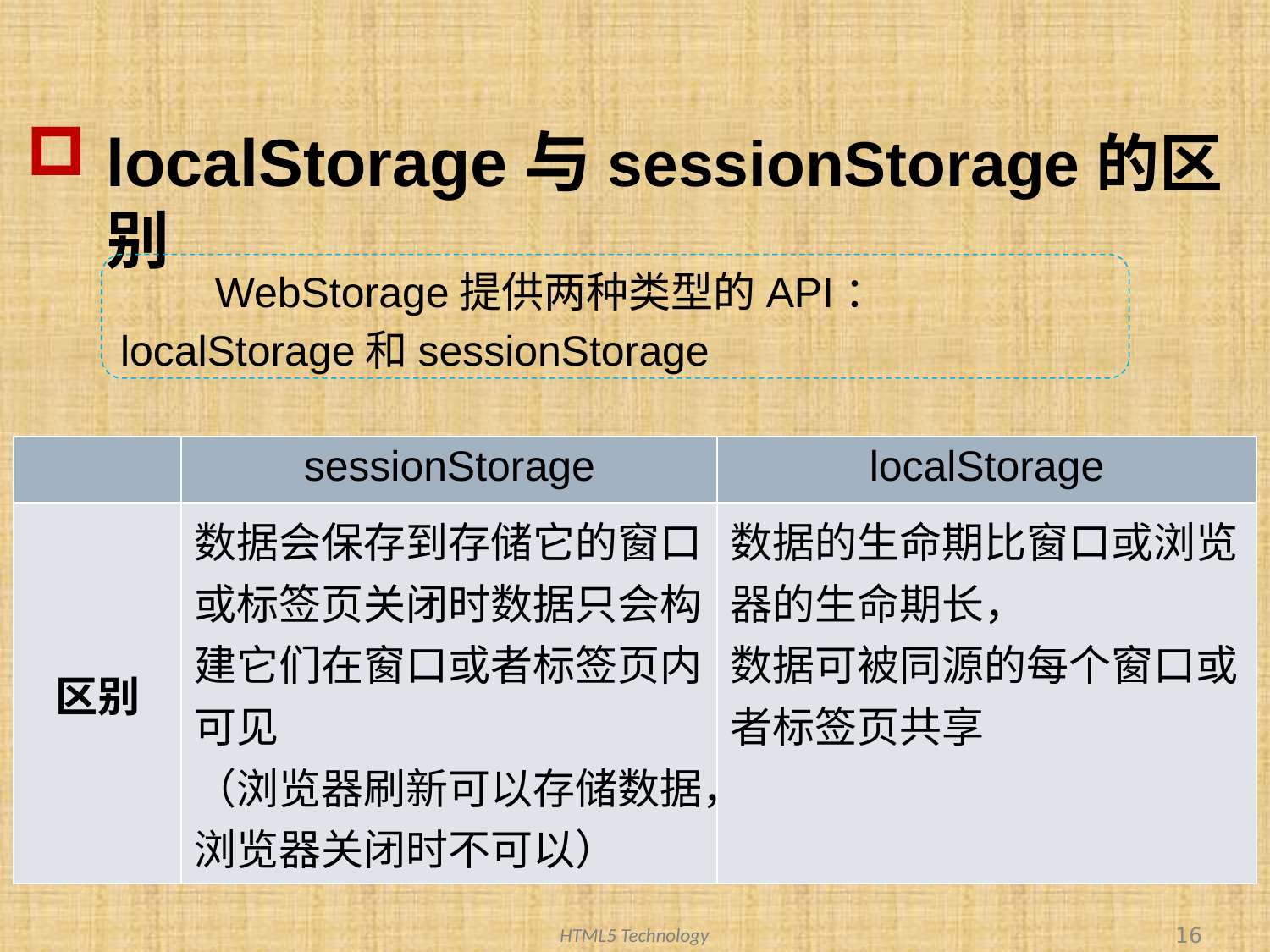

# localStorage与sessionStorage的区别
        WebStorage提供两种类型的API： localStorage和sessionStorage
|  | sessionStorage | localStorage |
| --- | --- | --- |
| 区别 | 数据会保存到存储它的窗口或标签页关闭时数据只会构建它们在窗口或者标签页内可见 （浏览器刷新可以存储数据，浏览器关闭时不可以） | 数据的生命期比窗口或浏览器的生命期长， 数据可被同源的每个窗口或者标签页共享 |
16
HTML5 Technology